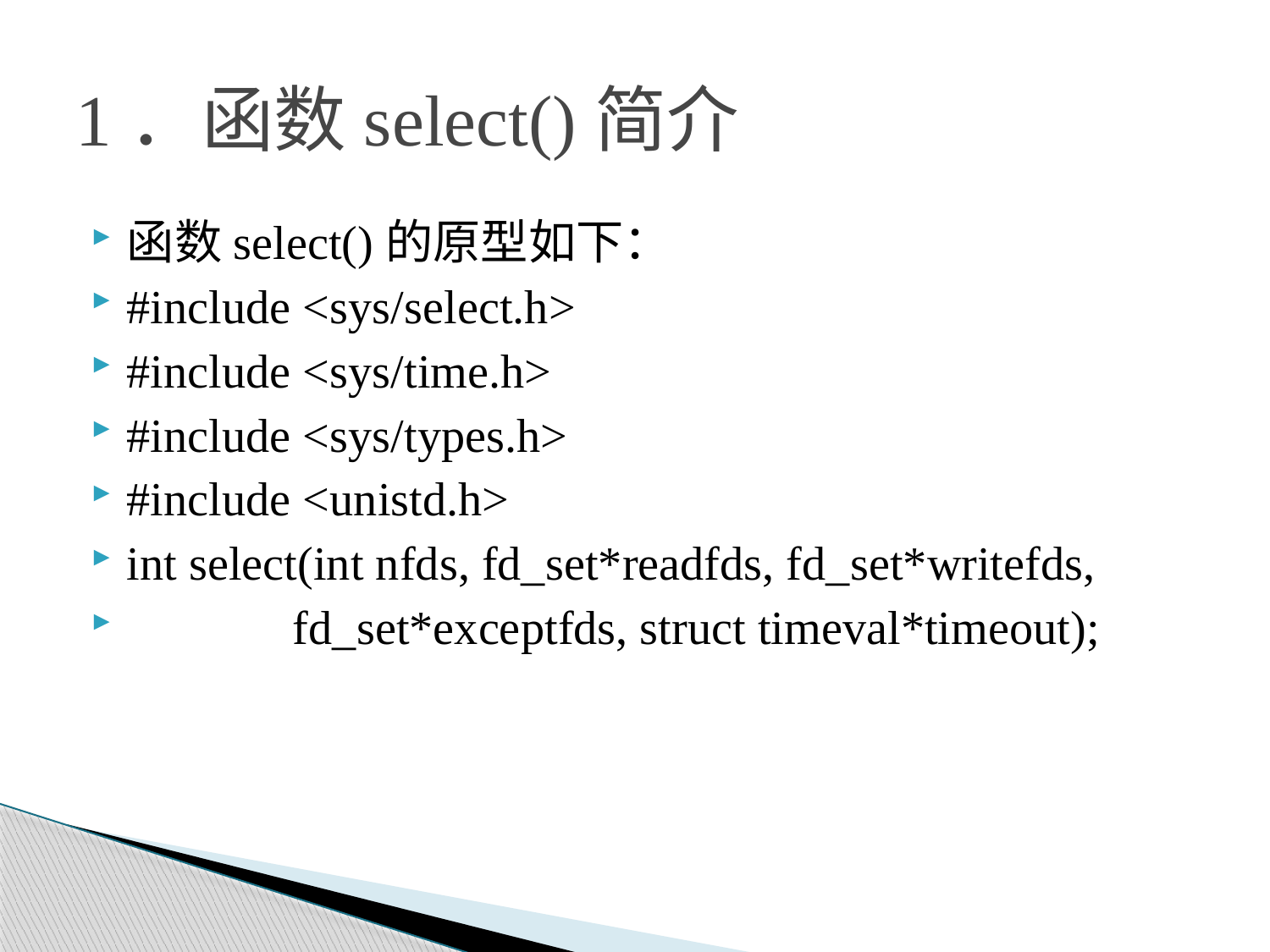

# 1．函数select()简介
函数select()的原型如下：
#include <sys/select.h>
#include <sys/time.h>
#include <sys/types.h>
#include <unistd.h>
int select(int nfds, fd_set*readfds, fd_set*writefds,
              fd_set*exceptfds, struct timeval*timeout);